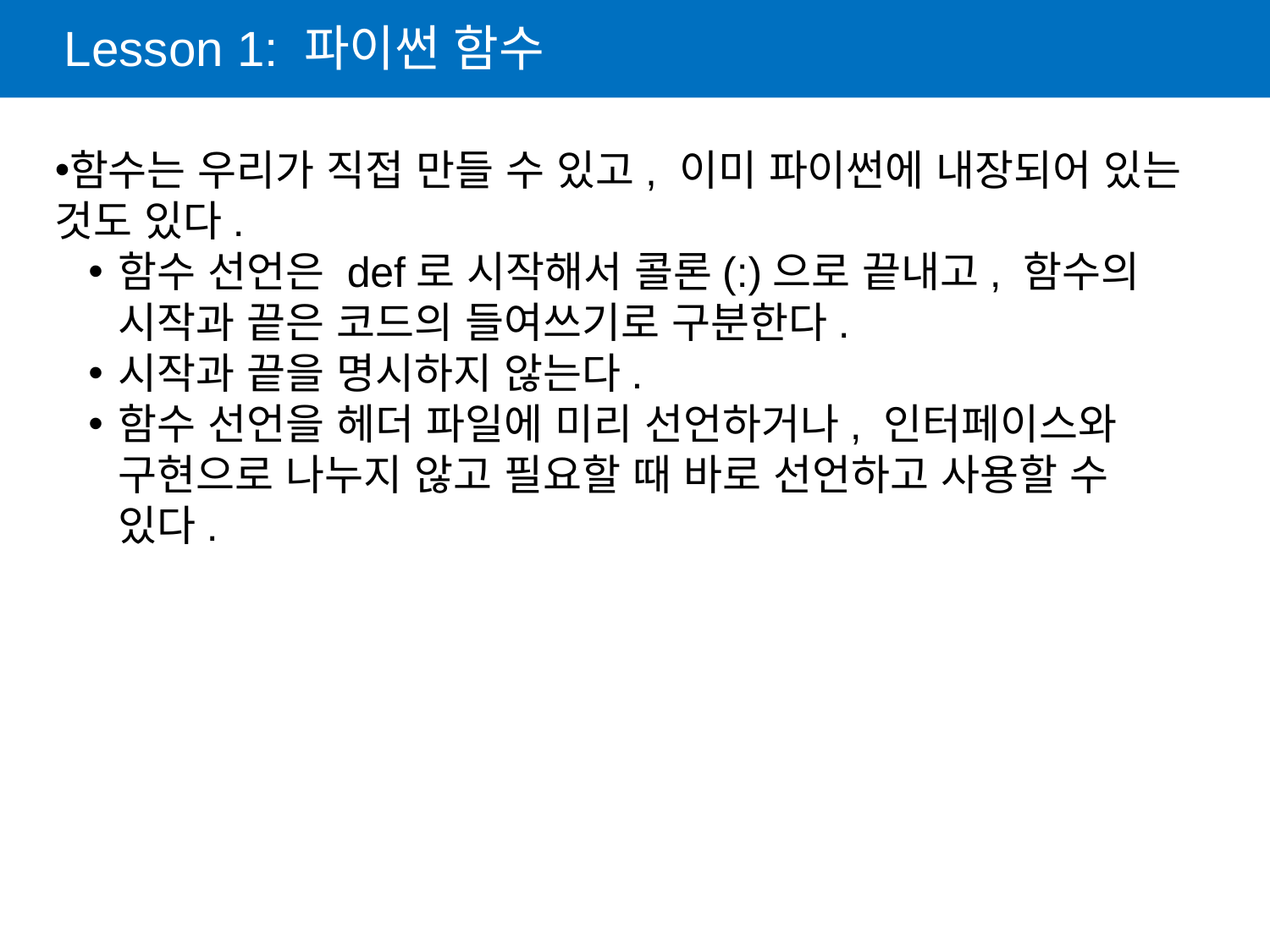

# Lesson 1: 파이썬 함수
함수는 우리가 직접 만들 수 있고, 이미 파이썬에 내장되어 있는 것도 있다.
함수 선언은 def로 시작해서 콜론(:)으로 끝내고, 함수의 시작과 끝은 코드의 들여쓰기로 구분한다.
시작과 끝을 명시하지 않는다.
함수 선언을 헤더 파일에 미리 선언하거나, 인터페이스와 구현으로 나누지 않고 필요할 때 바로 선언하고 사용할 수 있다.